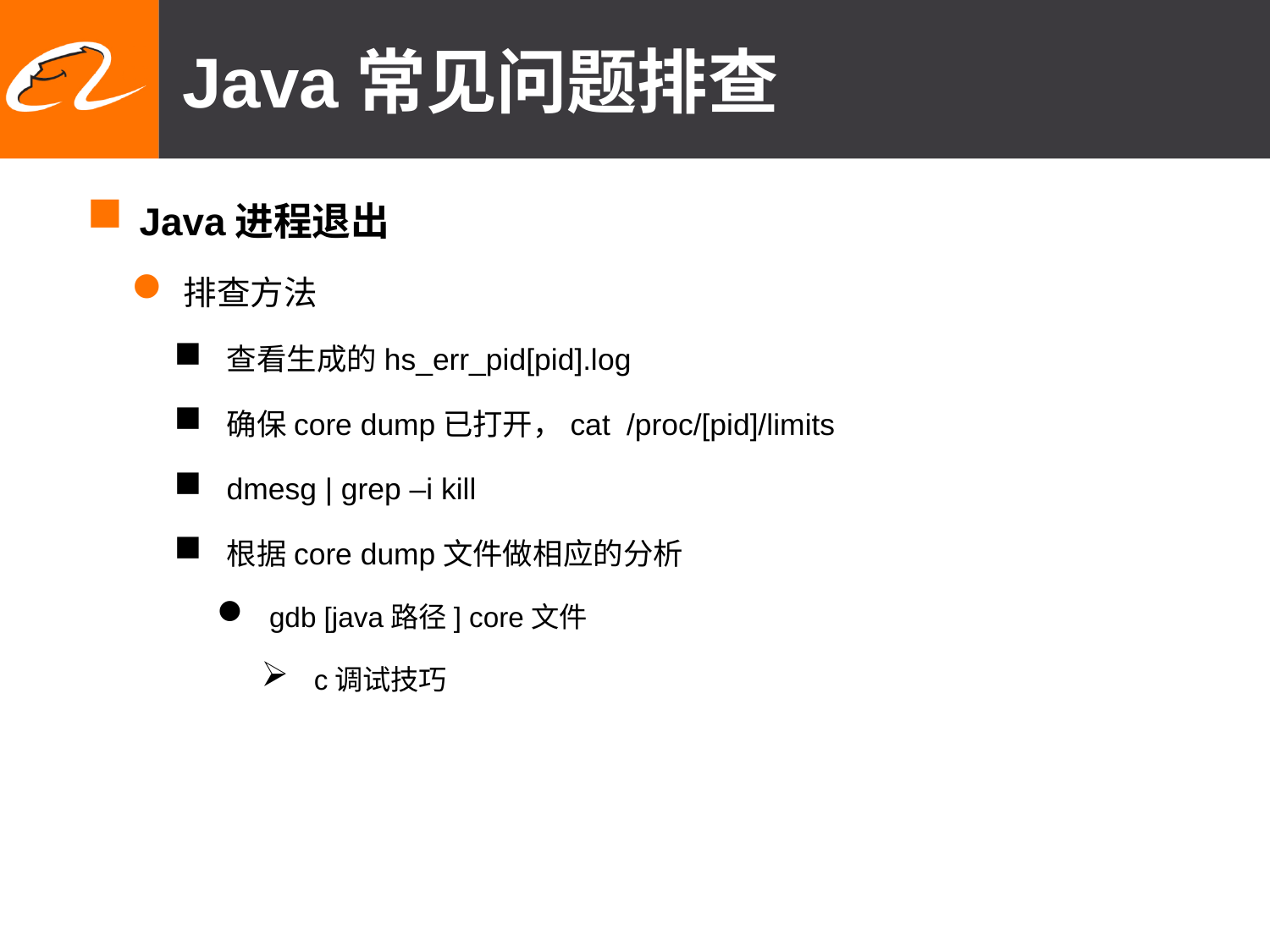

# Java常见问题排查
Java进程退出
排查方法
查看生成的hs_err_pid[pid].log
确保core dump已打开，cat  /proc/[pid]/limits
dmesg | grep –i kill
根据core dump文件做相应的分析
gdb [java路径] core文件
c调试技巧